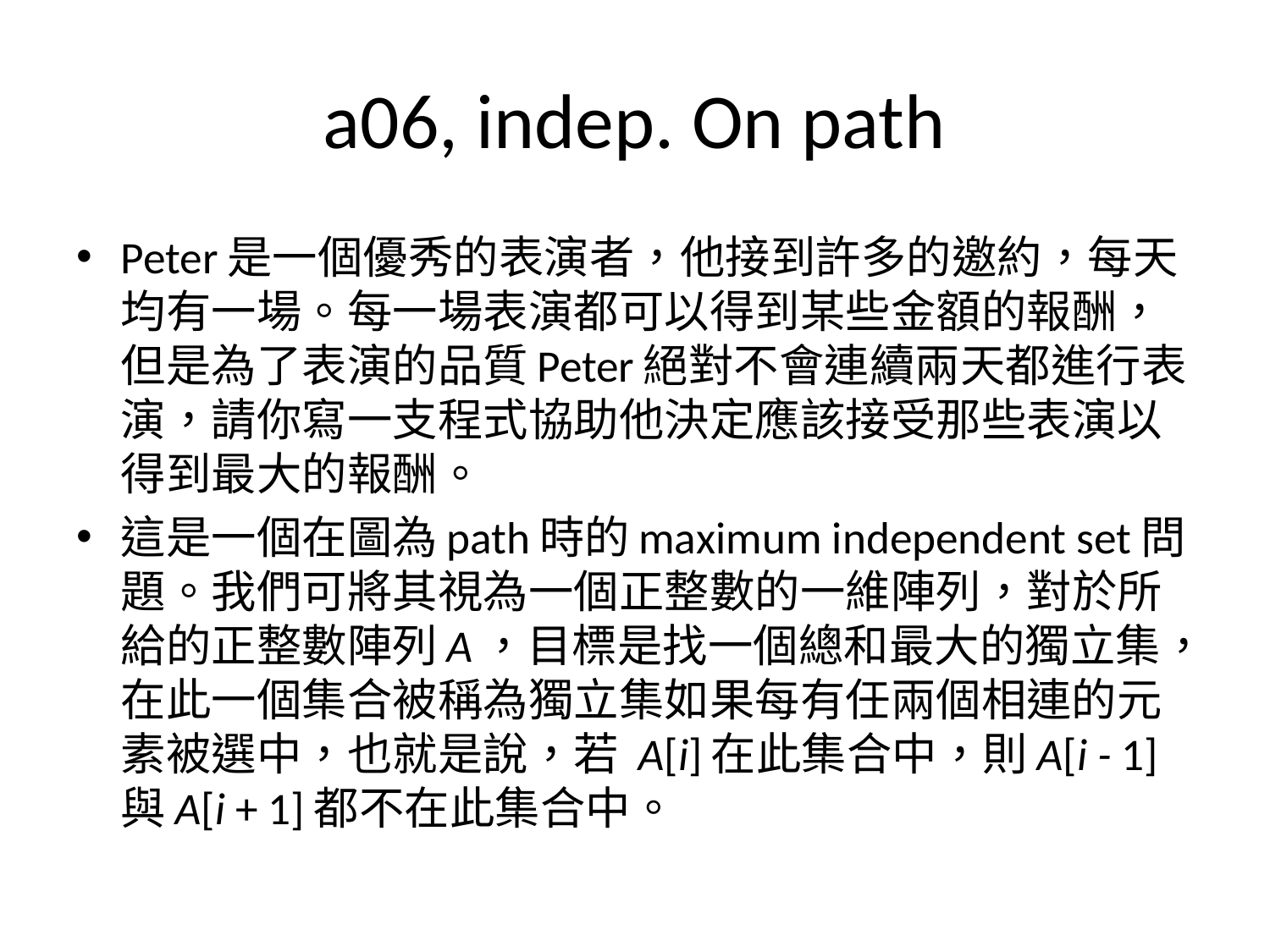

# a06, indep. On path
Peter是一個優秀的表演者，他接到許多的邀約，每天均有一場。每一場表演都可以得到某些金額的報酬，但是為了表演的品質Peter絕對不會連續兩天都進行表演，請你寫一支程式協助他決定應該接受那些表演以得到最大的報酬。
這是一個在圖為path時的maximum independent set問題。我們可將其視為一個正整數的一維陣列，對於所給的正整數陣列A，目標是找一個總和最大的獨立集，在此一個集合被稱為獨立集如果每有任兩個相連的元素被選中，也就是說，若 A[i]在此集合中，則A[i - 1]與A[i + 1]都不在此集合中。